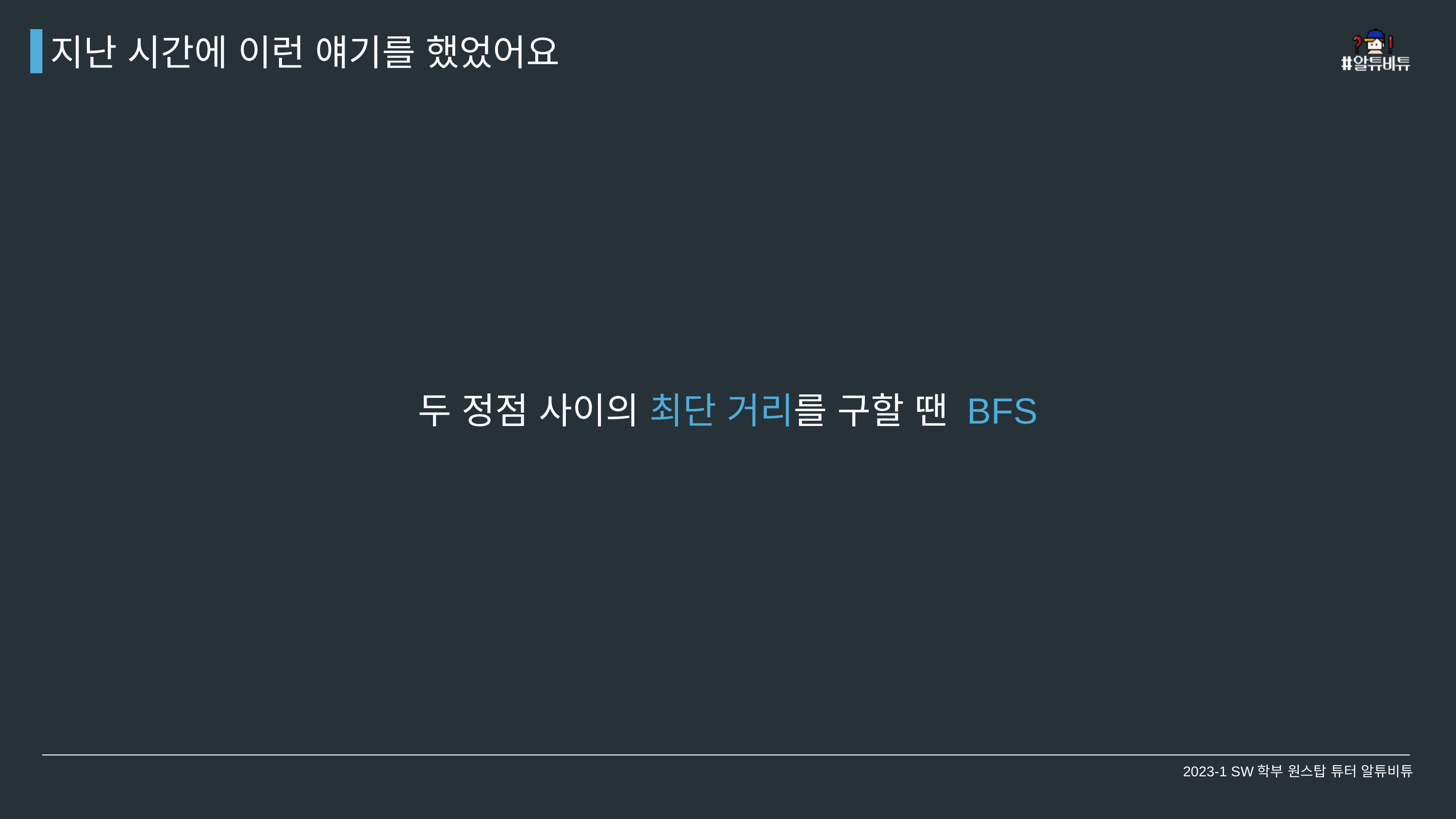

지난 시간에 이런 얘기를 했었어요
두 정점 사이의 최단 거리를 구할 땐 BFS
2023-1 SW학부 원스탑 튜터 알튜비튜